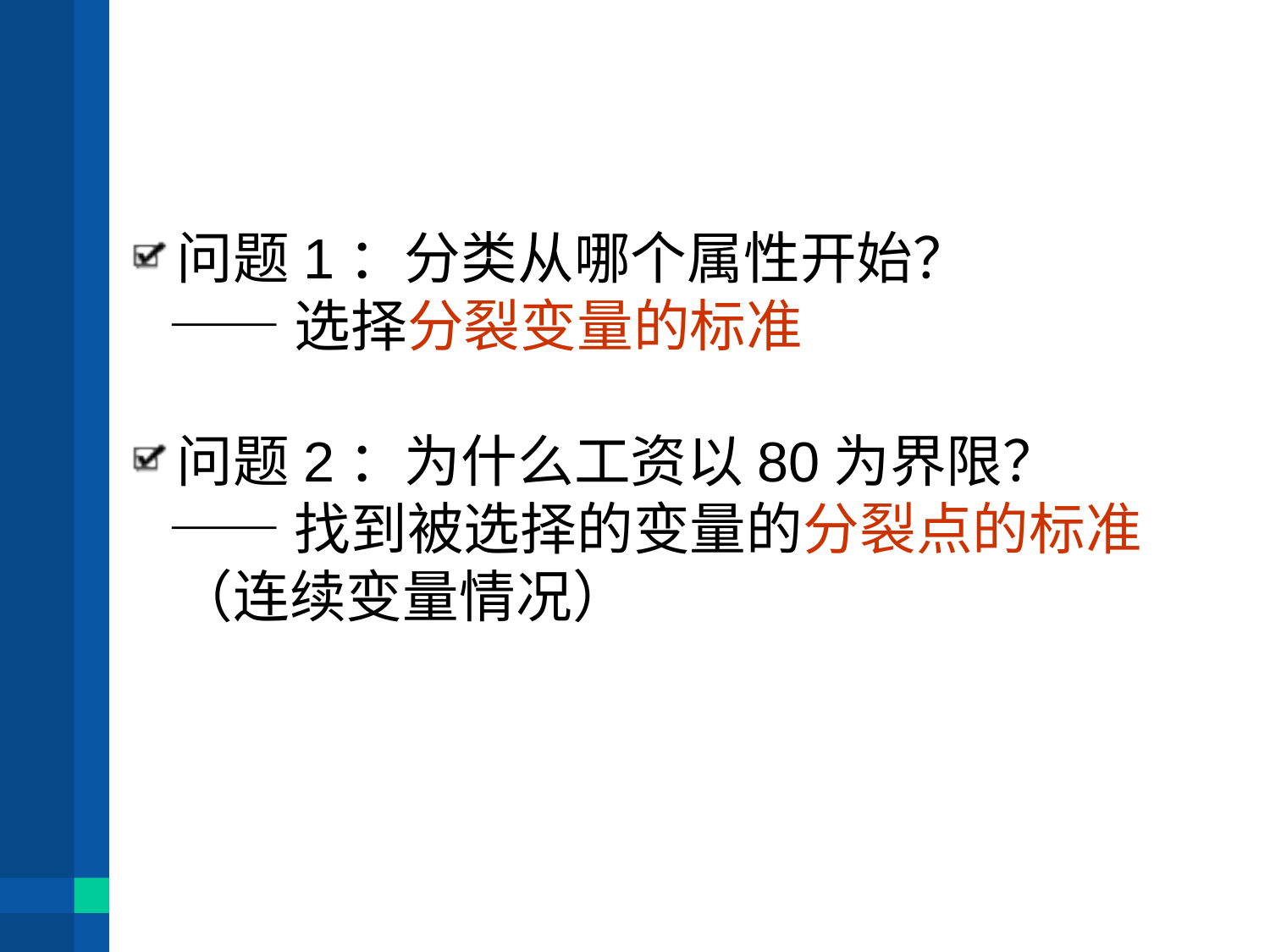

#
问题1：分类从哪个属性开始？
   ——选择分裂变量的标准

问题2：为什么工资以80为界限？
   ——找到被选择的变量的分裂点的标准（连续变量情况）